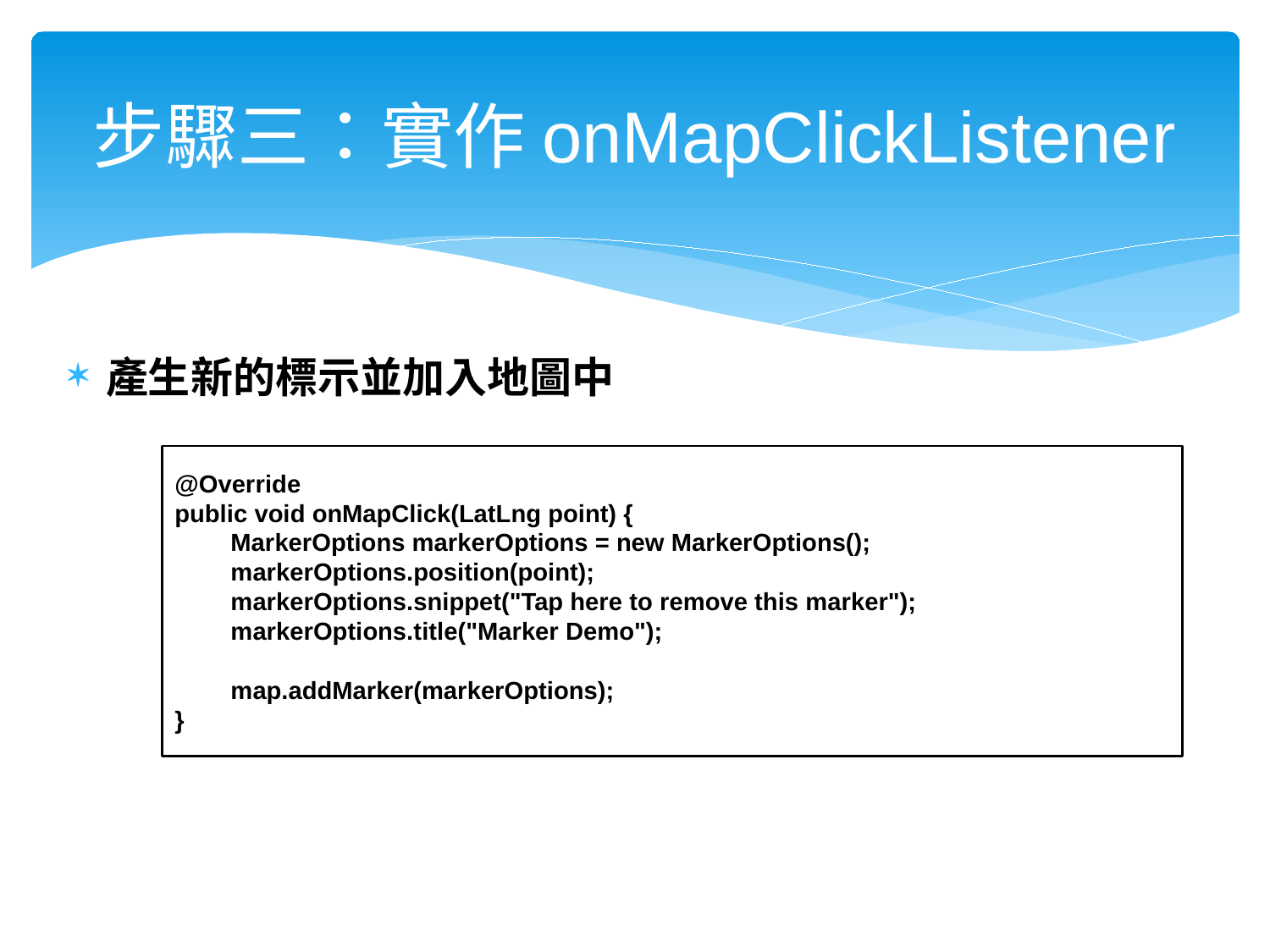

# 步驟三：實作onMapClickListener
產生新的標示並加入地圖中
@Override
public void onMapClick(LatLng point) {
        MarkerOptions markerOptions = new MarkerOptions();
        markerOptions.position(point);
        markerOptions.snippet("Tap here to remove this marker");
        markerOptions.title("Marker Demo");

        map.addMarker(markerOptions);
}